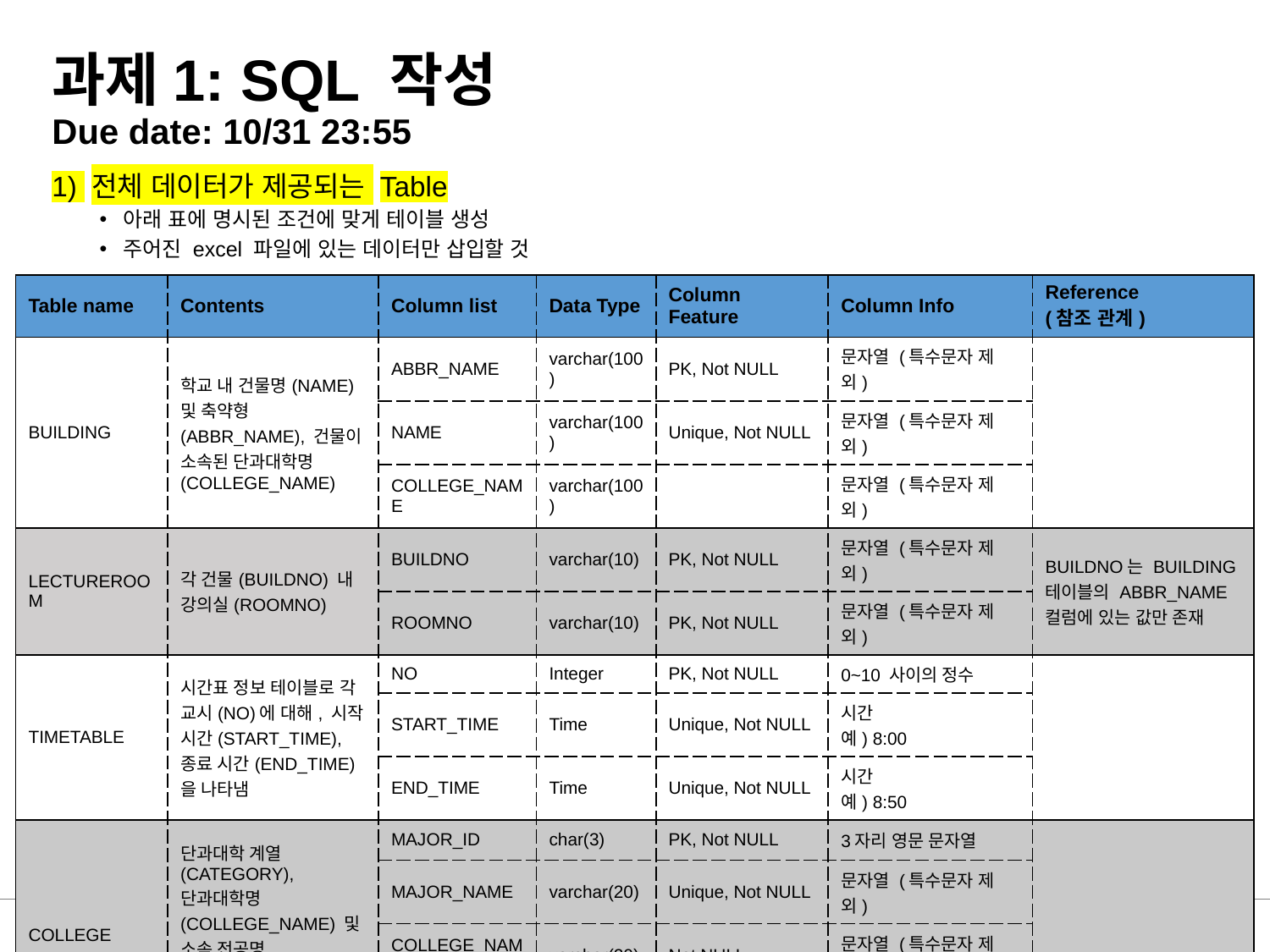

# 과제1: SQL 작성 Due date: 10/31 23:55
1) 전체 데이터가 제공되는 Table
아래 표에 명시된 조건에 맞게 테이블 생성
주어진 excel 파일에 있는 데이터만 삽입할 것
| Table name | Contents | Column list | Data Type | Column Feature | Column Info | Reference (참조 관계) |
| --- | --- | --- | --- | --- | --- | --- |
| BUILDING | 학교 내 건물명(NAME) 및 축약형(ABBR\_NAME), 건물이 소속된 단과대학명(COLLEGE\_NAME) | ABBR\_NAME | varchar(100) | PK, Not NULL | 문자열 (특수문자 제외) |  |
|  |  | NAME | varchar(100) | Unique, Not NULL | 문자열 (특수문자 제외) |  |
|  |  | COLLEGE\_NAME | varchar(100) |  | 문자열 (특수문자 제외) |  |
| LECTUREROOM | 각 건물(BUILDNO) 내 강의실(ROOMNO) | BUILDNO | varchar(10) | PK, Not NULL | 문자열 (특수문자 제외) | BUILDNO는 BUILDING 테이블의 ABBR\_NAME 컬럼에 있는 값만 존재 |
|  |  | ROOMNO | varchar(10) | PK, Not NULL | 문자열 (특수문자 제외) |  |
| TIMETABLE | 시간표 정보 테이블로 각 교시(NO)에 대해, 시작 시간(START\_TIME), 종료 시간(END\_TIME)을 나타냄 | NO | Integer | PK, Not NULL | 0~10 사이의 정수 |  |
|  |  | START\_TIME | Time | Unique, Not NULL | 시간 예) 8:00 |  |
|  |  | END\_TIME | Time | Unique, Not NULL | 시간 예) 8:50 |  |
| COLLEGE | 단과대학 계열(CATEGORY), 단과대학명(COLLEGE\_NAME) 및 소속 전공명(MAJOR\_NAME), 전공 이름 축약형(MAJOR\_ID) | MAJOR\_ID | char(3) | PK, Not NULL | 3자리 영문 문자열 |  |
|  |  | MAJOR\_NAME | varchar(20) | Unique, Not NULL | 문자열 (특수문자 제외) |  |
|  |  | COLLEGE\_NAME | varchar(20) | Not NULL | 문자열 (특수문자 제외) |  |
|  |  | CATEGORY | varchar(20) | Not NULL | 문자열 (특수문자 제외) |  |